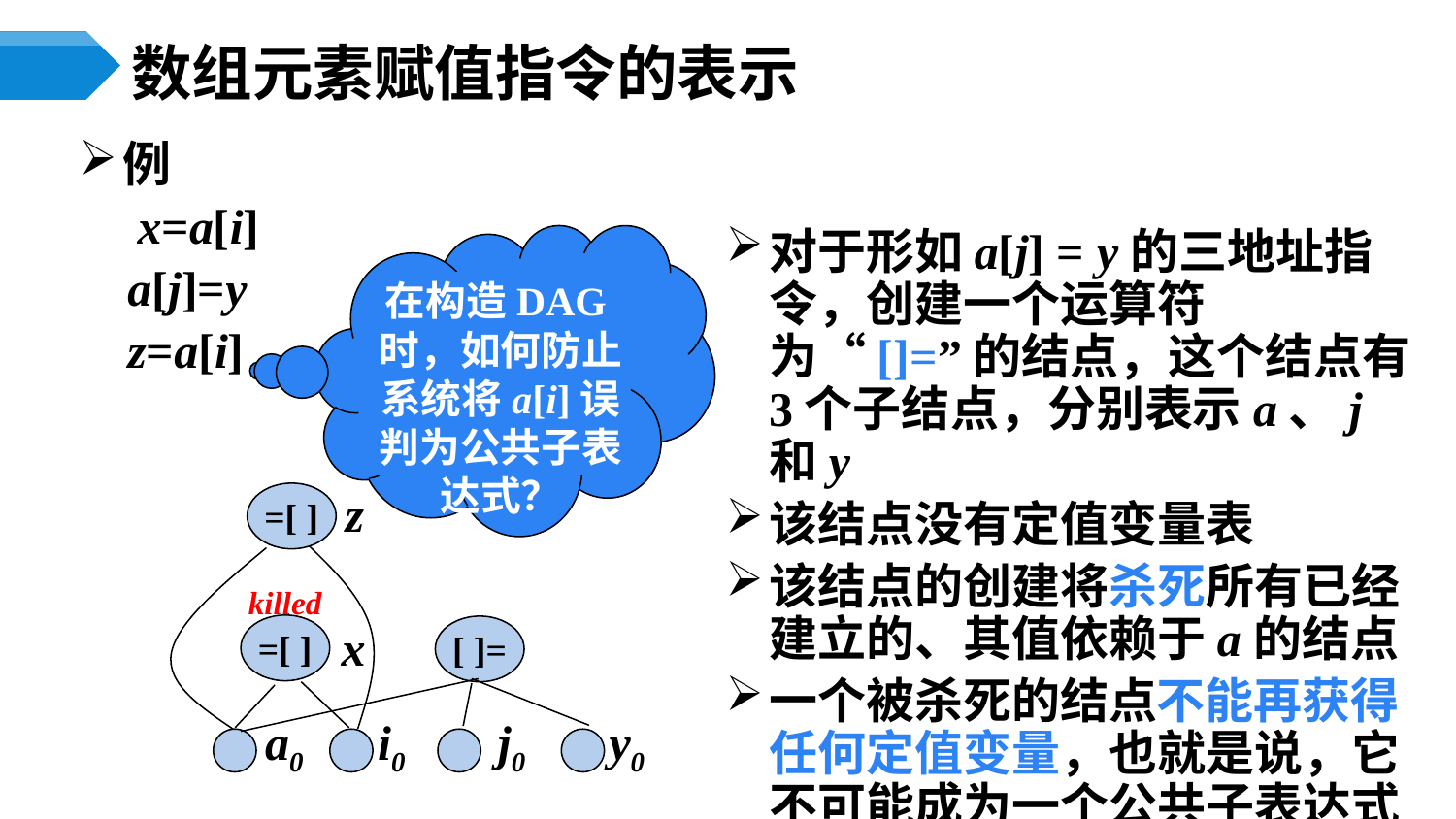

# 数组元素赋值指令的表示
例
  x=a[i]
a[j]=y
z=a[i]
对于形如a[j] = y的三地址指令，创建一个运算符为“[]=”的结点，这个结点有3个子结点，分别表示a、j和y
该结点没有定值变量表
该结点的创建将杀死所有已经建立的、其值依赖于a的结点
一个被杀死的结点不能再获得任何定值变量，也就是说，它不可能成为一个公共子表达式

在构造DAG时，如何防止系统将a[i]误判为公共子表达式？
z
=[ ]

killed
x
=[ ]
[ ]=

j0
y0

i0
a0